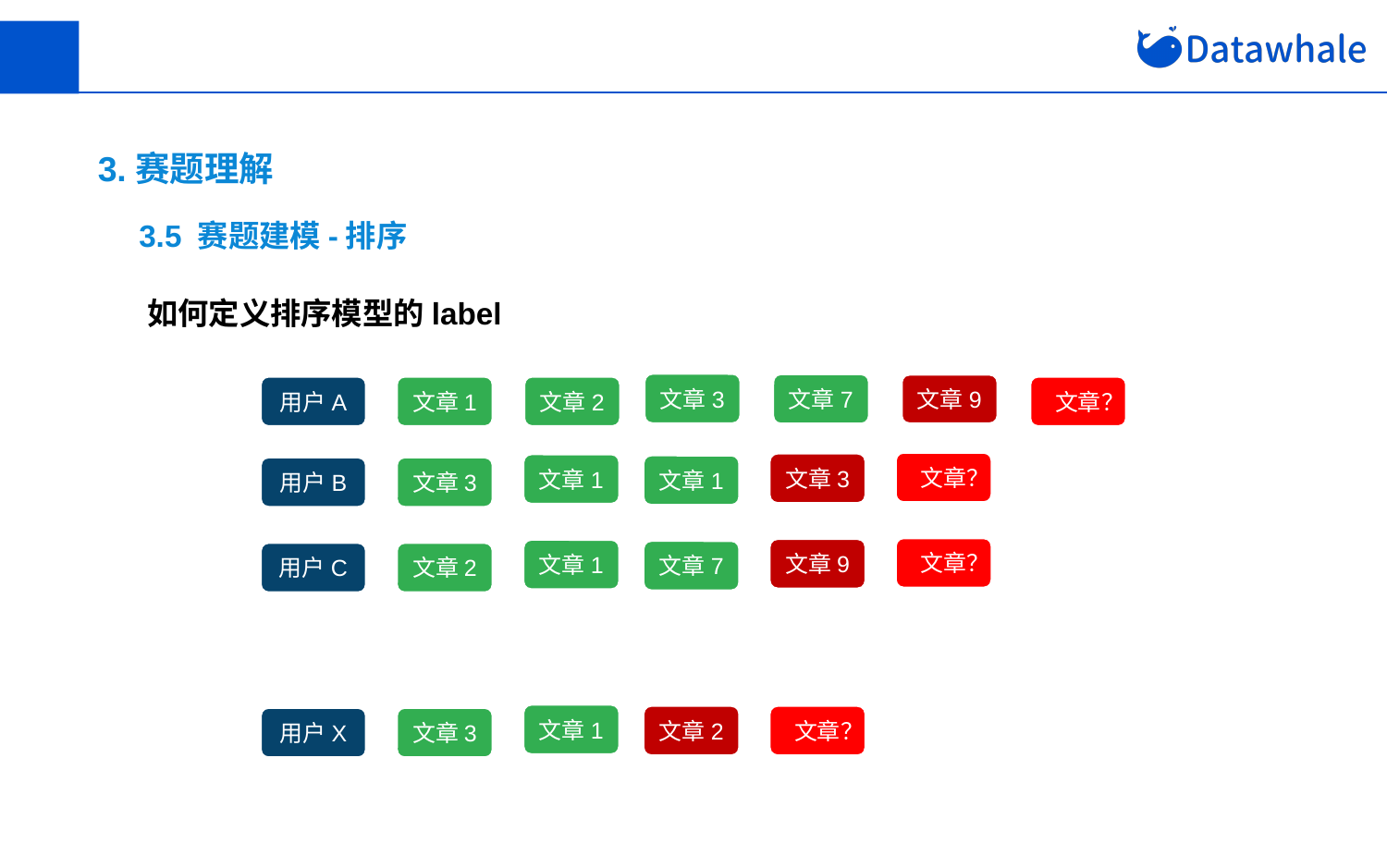

3.赛题理解
3.5 赛题建模-排序
如何定义排序模型的label
文章3
文章7
文章9
用户A
文章1
文章2
文章？
文章？
文章3
文章1
文章1
用户B
文章3
文章？
文章9
文章1
文章7
用户C
文章2
文章1
文章2
文章？
用户X
文章3